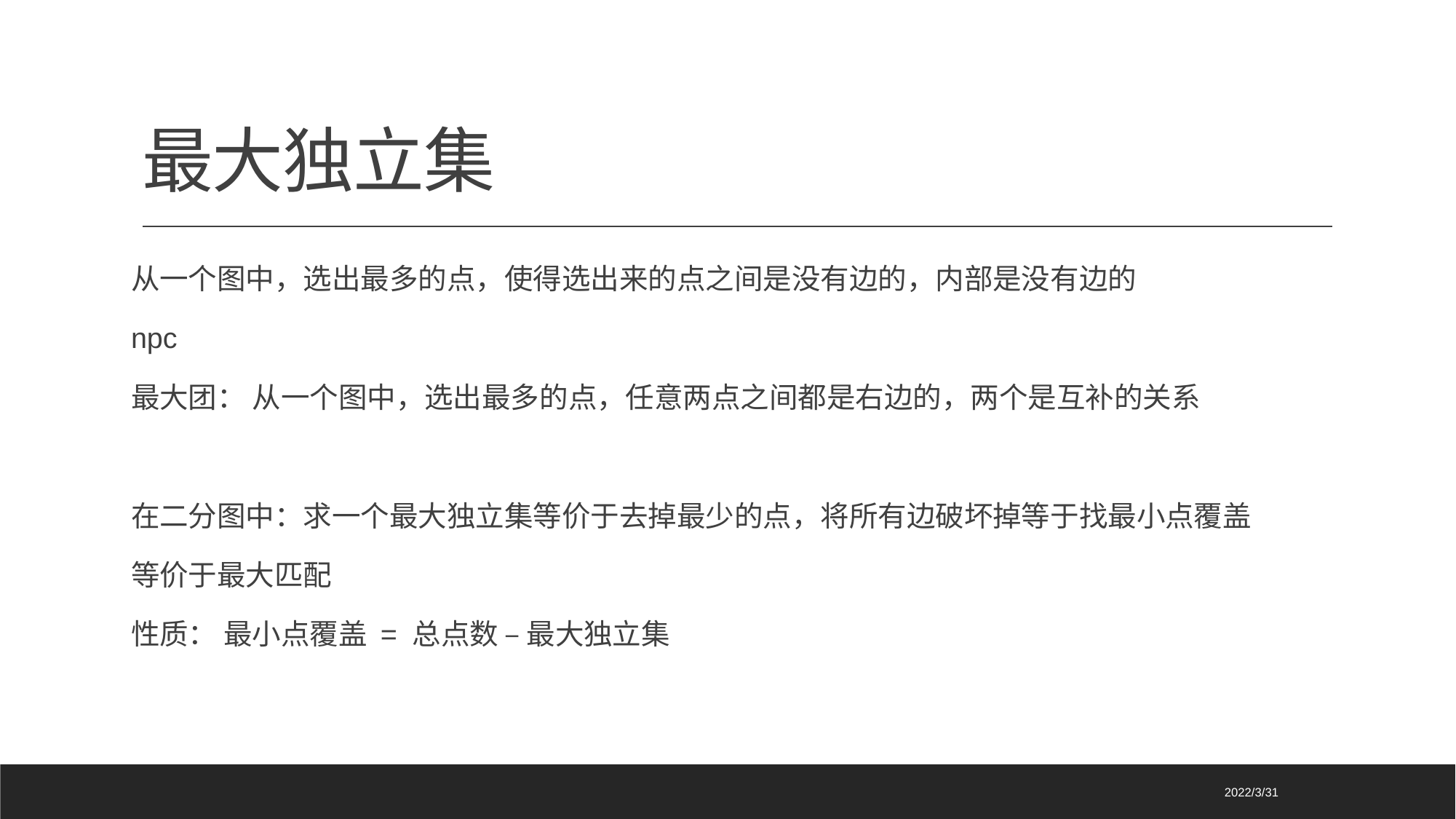

# 最大独立集
从一个图中，选出最多的点，使得选出来的点之间是没有边的，内部是没有边的
npc
最大团： 从一个图中，选出最多的点，任意两点之间都是右边的，两个是互补的关系

在二分图中：求一个最大独立集等价于去掉最少的点，将所有边破坏掉等于找最小点覆盖
等价于最大匹配
性质： 最小点覆盖 = 总点数 – 最大独立集
2022/3/31